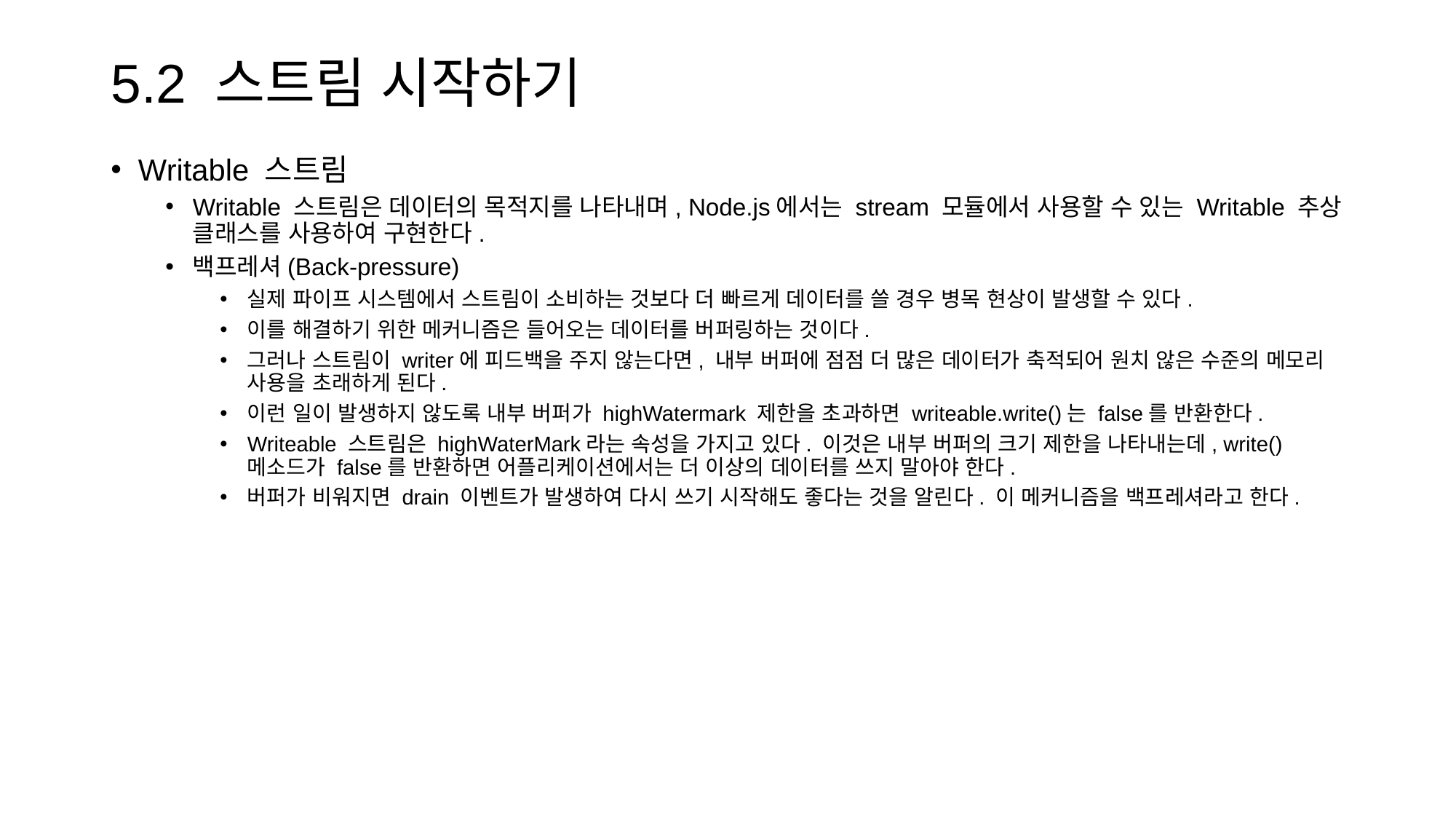

# 5.2 스트림 시작하기
Writable 스트림
Writable 스트림은 데이터의 목적지를 나타내며, Node.js에서는 stream 모듈에서 사용할 수 있는 Writable 추상 클래스를 사용하여 구현한다.
백프레셔(Back-pressure)
실제 파이프 시스템에서 스트림이 소비하는 것보다 더 빠르게 데이터를 쓸 경우 병목 현상이 발생할 수 있다.
이를 해결하기 위한 메커니즘은 들어오는 데이터를 버퍼링하는 것이다.
그러나 스트림이 writer에 피드백을 주지 않는다면, 내부 버퍼에 점점 더 많은 데이터가 축적되어 원치 않은 수준의 메모리 사용을 초래하게 된다.
이런 일이 발생하지 않도록 내부 버퍼가 highWatermark 제한을 초과하면 writeable.write()는 false를 반환한다.
Writeable 스트림은 highWaterMark라는 속성을 가지고 있다. 이것은 내부 버퍼의 크기 제한을 나타내는데, write() 메소드가 false를 반환하면 어플리케이션에서는 더 이상의 데이터를 쓰지 말아야 한다.
버퍼가 비워지면 drain 이벤트가 발생하여 다시 쓰기 시작해도 좋다는 것을 알린다. 이 메커니즘을 백프레셔라고 한다.